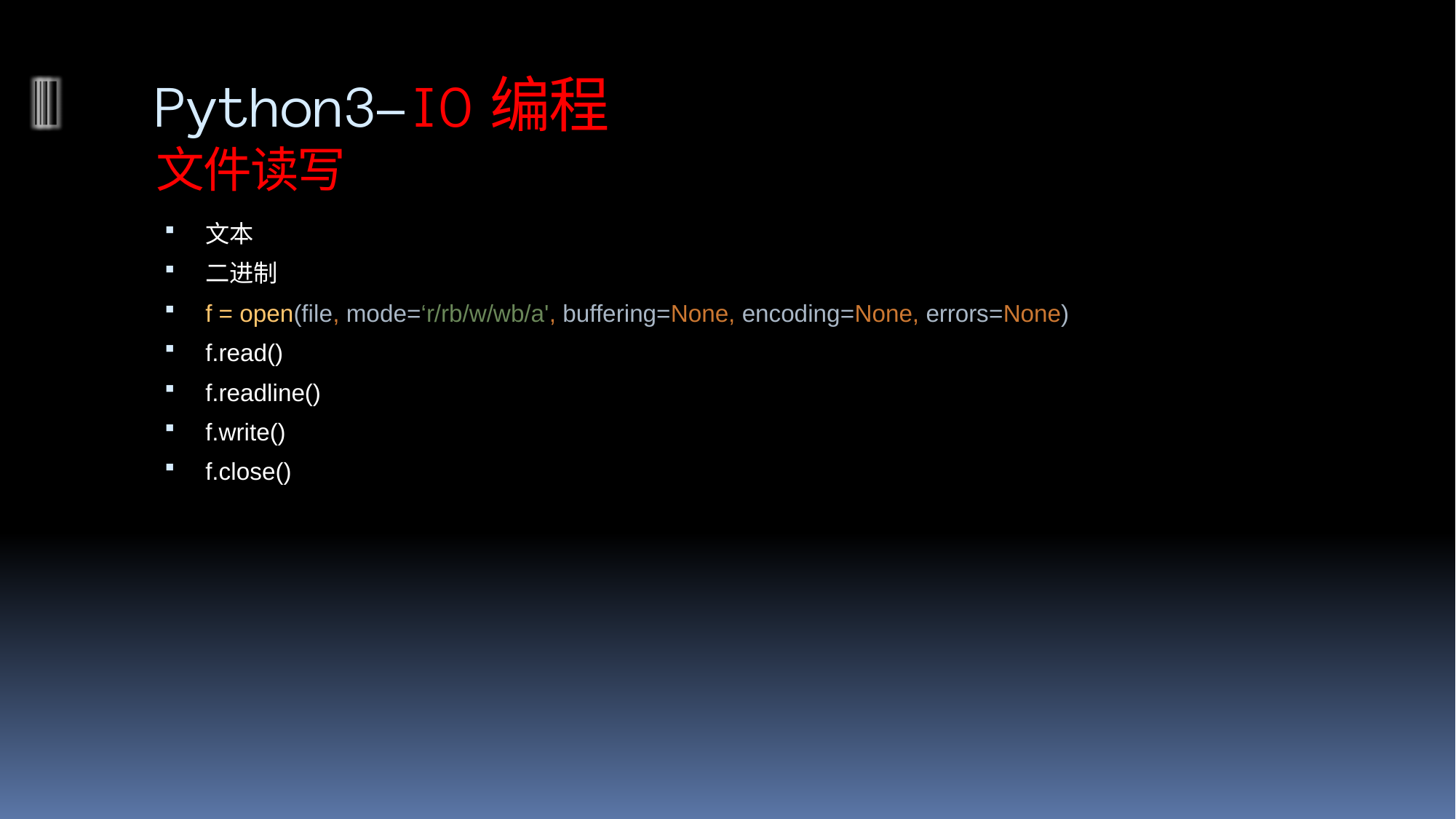

# Python3-IO编程 文件读写
文本
二进制
f = open(file, mode=‘r/rb/w/wb/a', buffering=None, encoding=None, errors=None)
f.read()
f.readline()
f.write()
f.close()